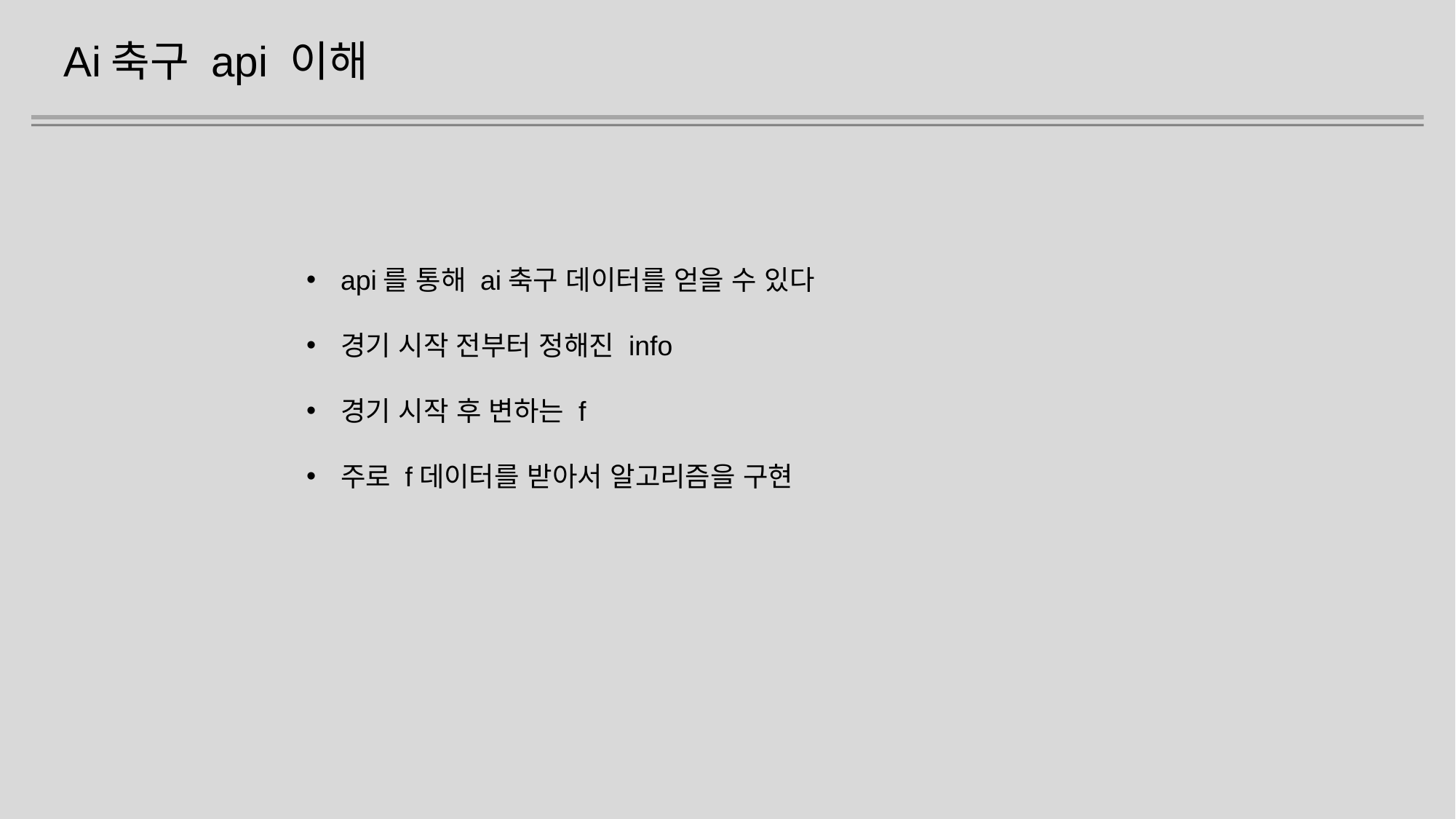

Ai축구 api 이해
api를 통해 ai축구 데이터를 얻을 수 있다

경기 시작 전부터 정해진 info

경기 시작 후 변하는 f

주로 f데이터를 받아서 알고리즘을 구현